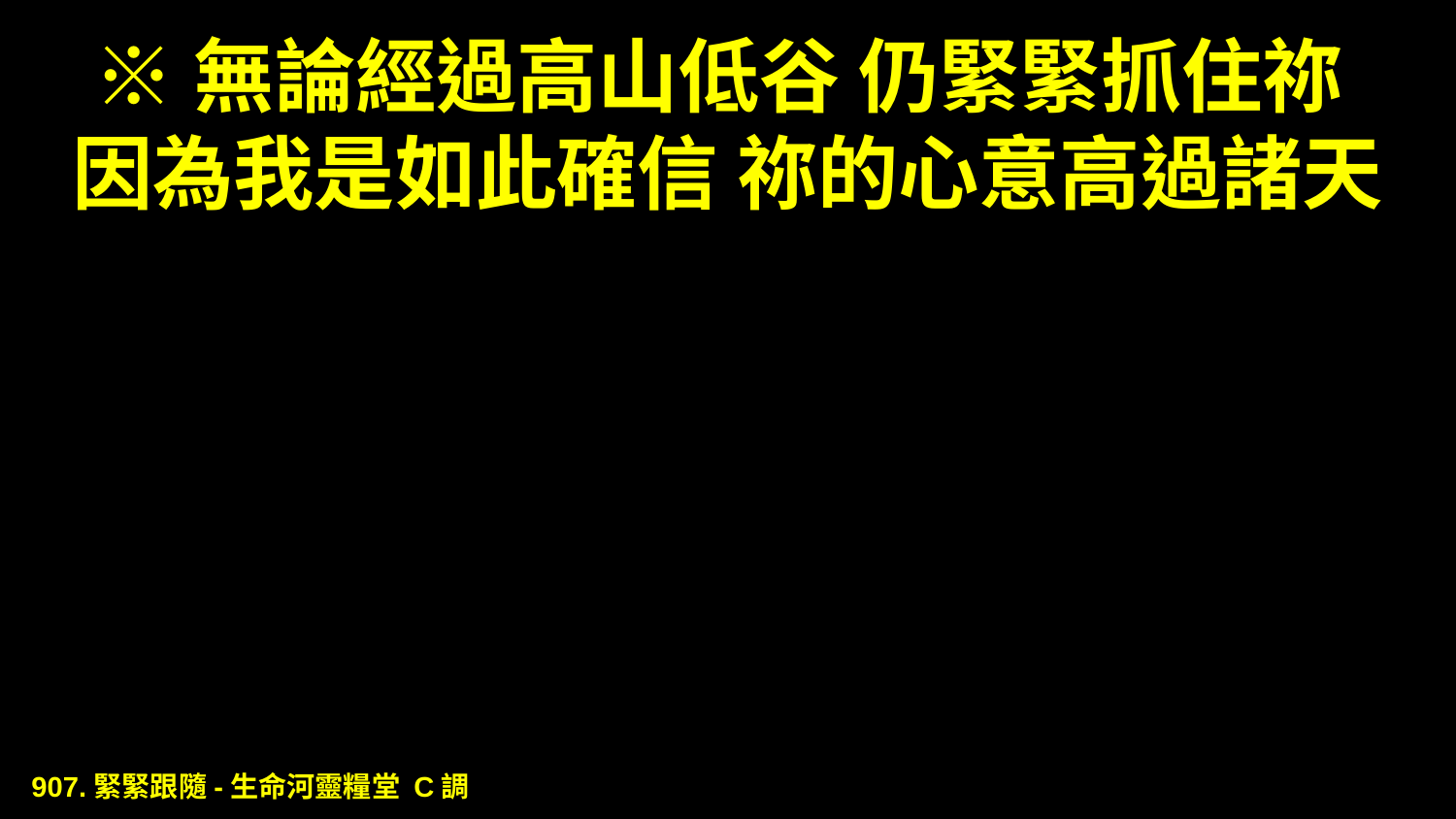

# ※無論經過高山低谷 仍緊緊抓住祢 因為我是如此確信 祢的心意高過諸天
907.緊緊跟隨-生命河靈糧堂 C調